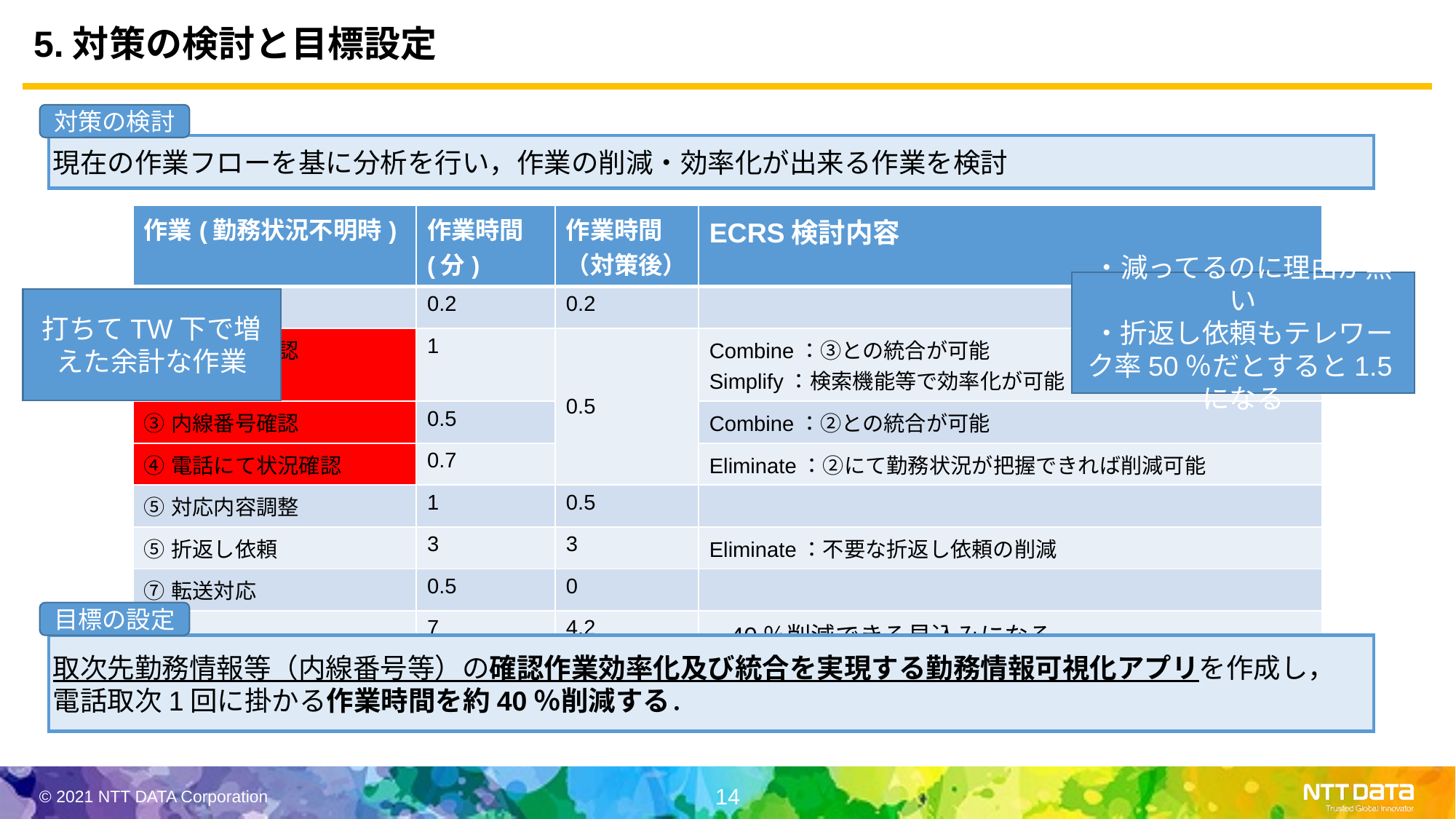

# 5.対策の検討と目標設定
対策の検討
現在の作業フローを基に分析を行い，作業の削減・効率化が出来る作業を検討
| 作業(勤務状況不明時) | 作業時間(分) | 作業時間 （対策後） | ECRS検討内容 |
| --- | --- | --- | --- |
| ①取次先確認 | 0.2 | 0.2 |  |
| ②勤務状況確認 | 1 | 0.5 | Combine：➂との統合が可能 Simplify：検索機能等で効率化が可能 |
| ➂内線番号確認 | 0.5 |  | Combine：②との統合が可能 |
| ④電話にて状況確認 | 0.7 |  | Eliminate：②にて勤務状況が把握できれば削減可能 |
| ⑤対応内容調整 | 1 | 0.5 |  |
| ⑤折返し依頼 | 3 | 3 | Eliminate：不要な折返し依頼の削減 |
| ⑦転送対応 | 0.5 | 0 |  |
| 合計 | 7 | 4.2 | →40％削減できる見込みになる |
・減ってるのに理由が無い
・折返し依頼もテレワーク率50％だとすると1.5になる
打ちてTW下で増えた余計な作業
目標の設定
取次先勤務情報等（内線番号等）の確認作業効率化及び統合を実現する勤務情報可視化アプリを作成し，
電話取次1回に掛かる作業時間を約40％削減する．